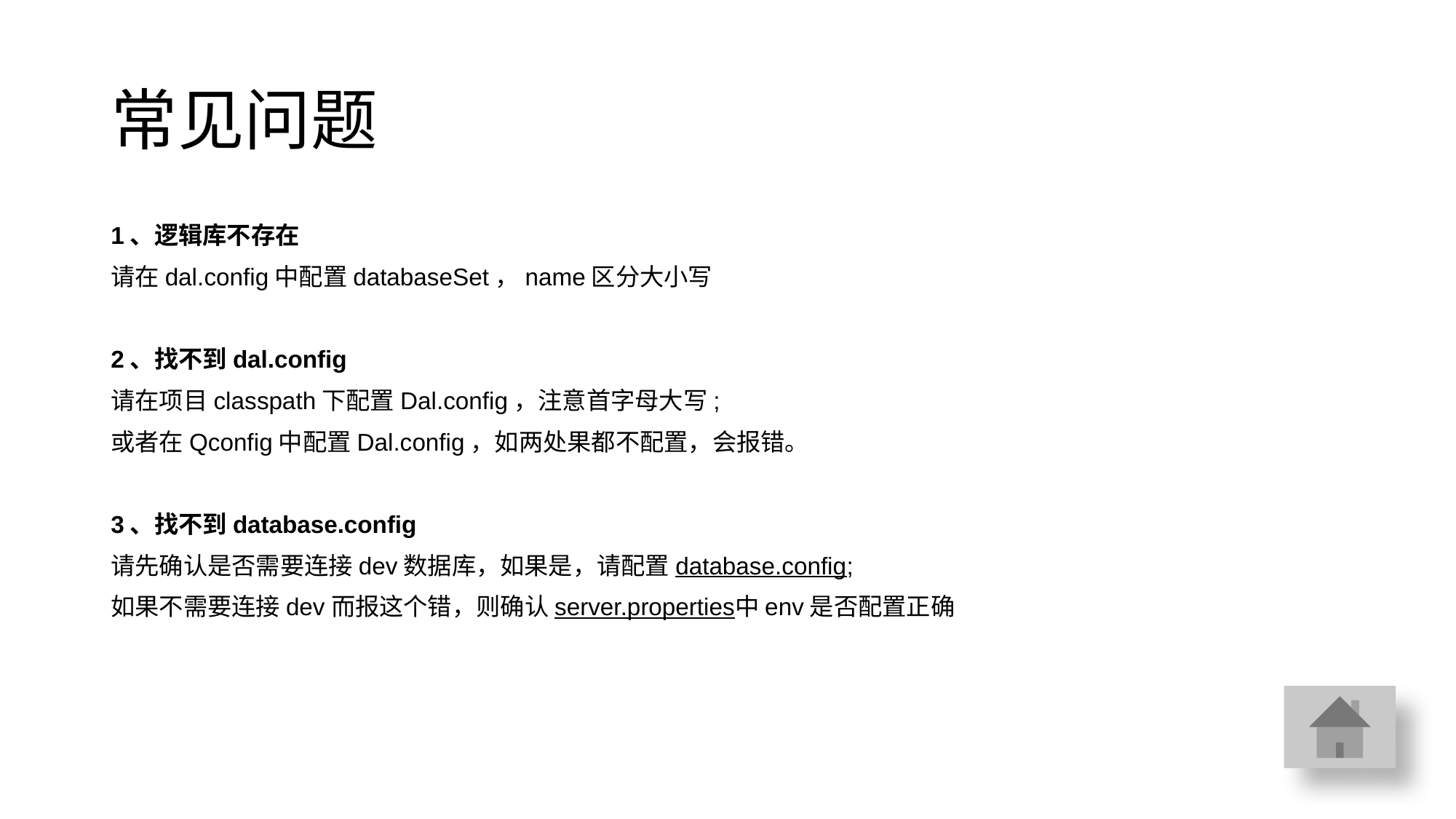

# 常见问题
1、逻辑库不存在
请在dal.config中配置databaseSet，name区分大小写

2、找不到dal.config
请在项目classpath下配置Dal.config，注意首字母大写;
或者在Qconfig中配置Dal.config，如两处果都不配置，会报错。

3、找不到database.config
请先确认是否需要连接dev数据库，如果是，请配置database.config;
如果不需要连接dev而报这个错，则确认server.properties中env是否配置正确